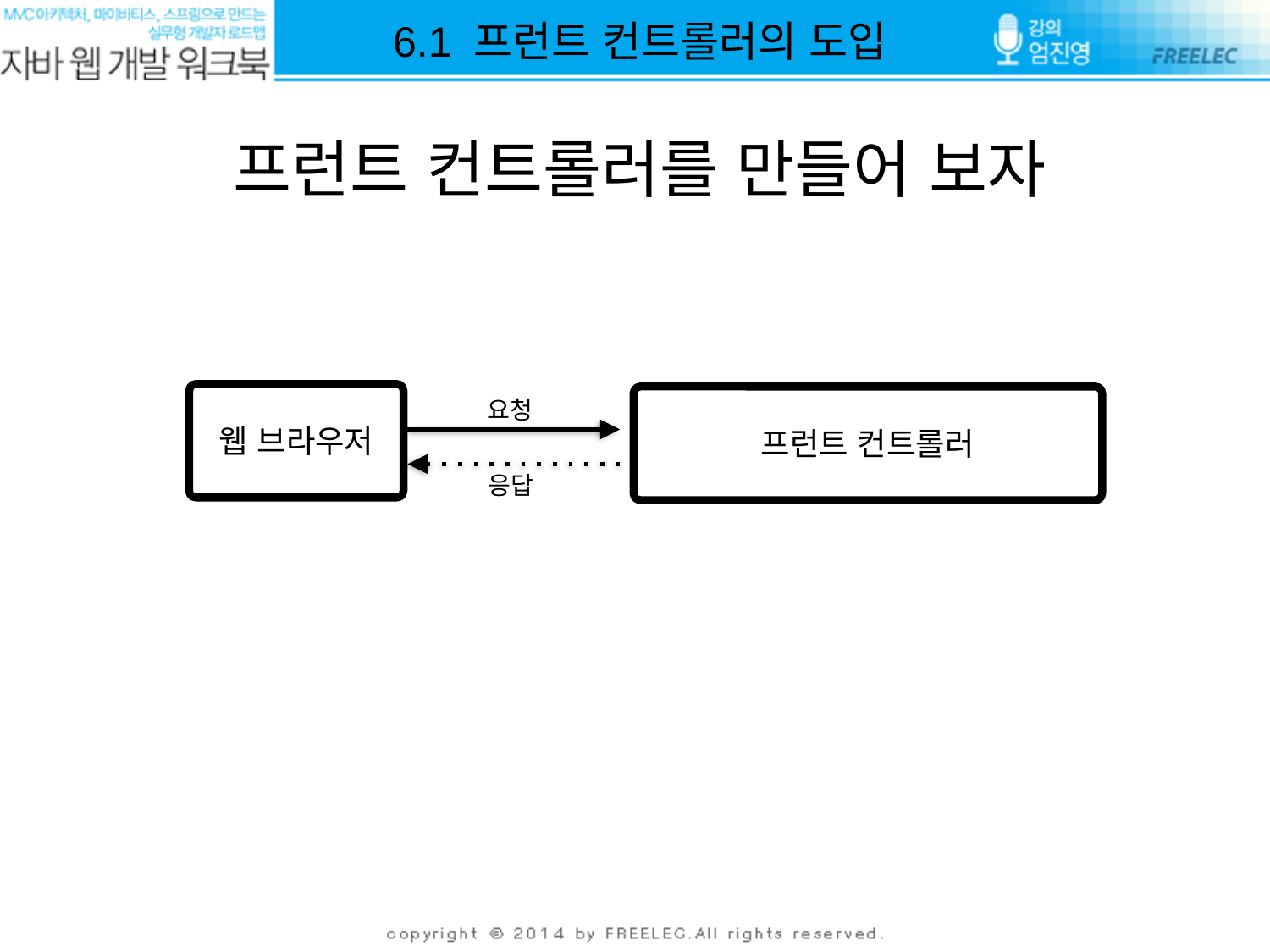

6.1 프런트 컨트롤러의 도입
프런트 컨트롤러를 만들어 보자
웹 브라우저
프런트 컨트롤러

요청
응답